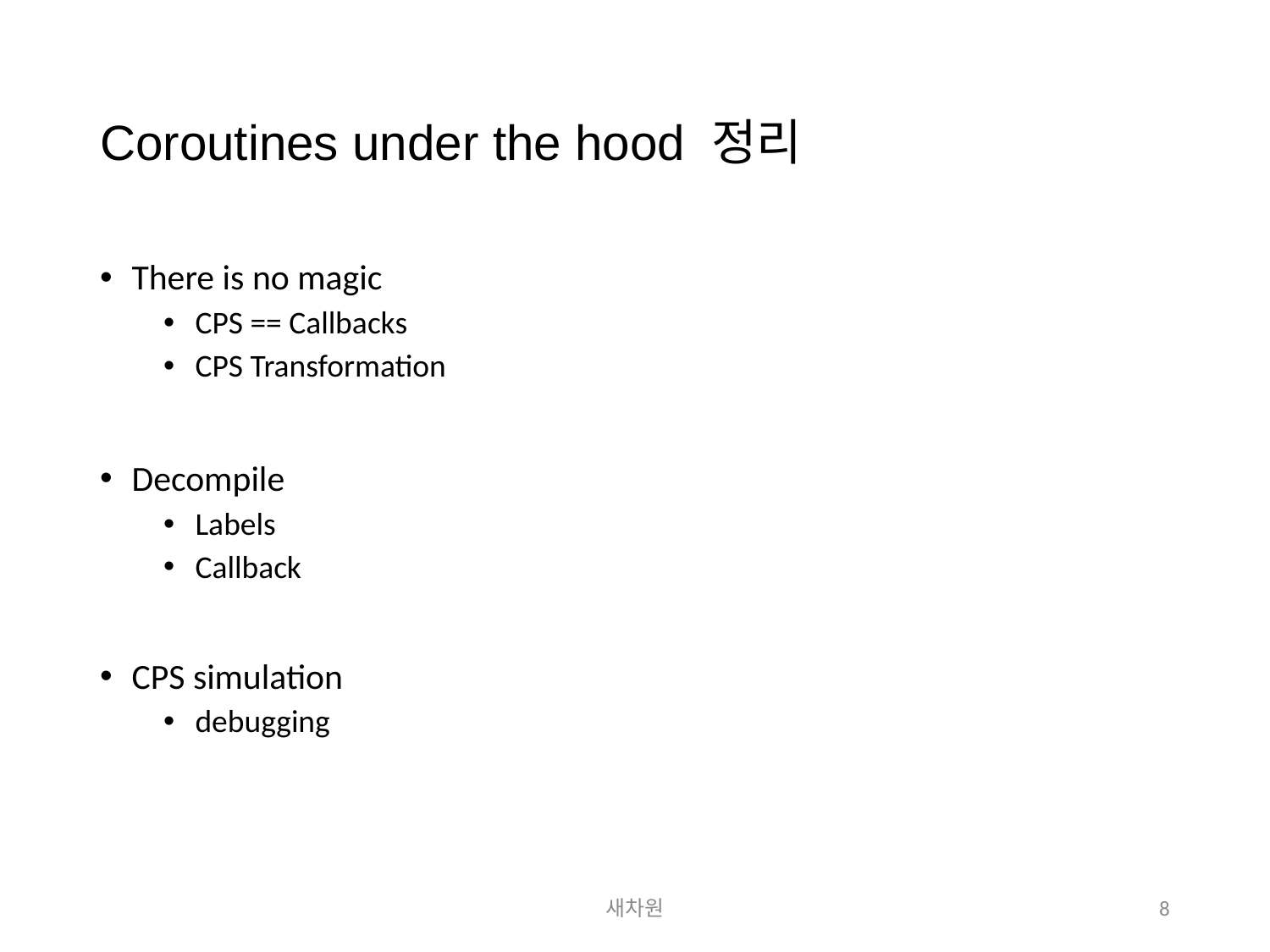

Coroutines under the hood 정리
There is no magic
CPS == Callbacks
CPS Transformation

Decompile
Labels
Callback

CPS simulation
debugging

새차원
8